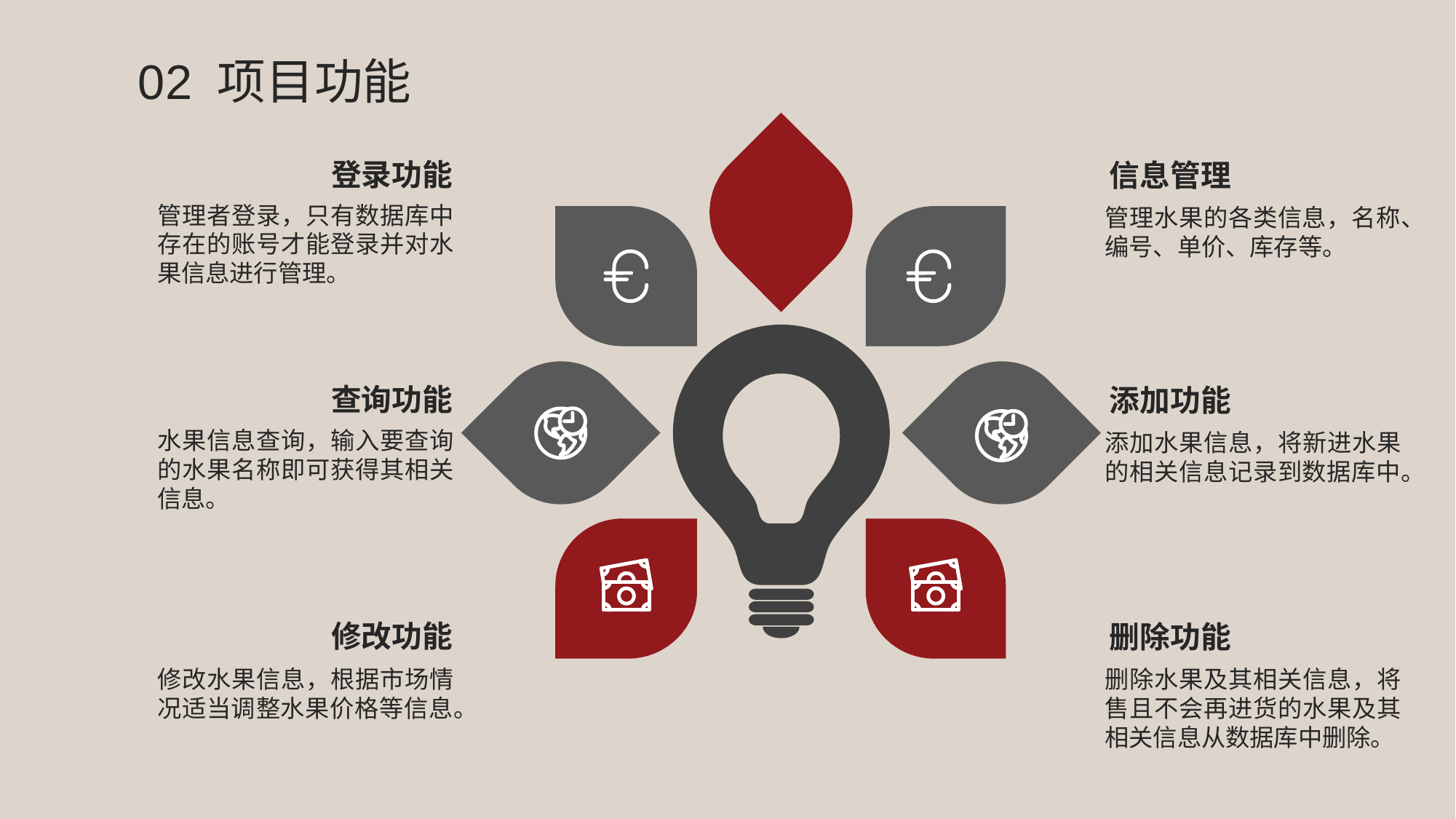

02 项目功能

登录功能
信息管理
管理者登录，只有数据库中存在的账号才能登录并对水果信息进行管理。
管理水果的各类信息，名称、编号、单价、库存等。

查询功能
添加功能

水果信息查询，输入要查询的水果名称即可获得其相关信息。
添加水果信息，将新进水果的相关信息记录到数据库中。

修改功能
删除功能
删除水果及其相关信息，将售且不会再进货的水果及其相关信息从数据库中删除。
修改水果信息，根据市场情况适当调整水果价格等信息。